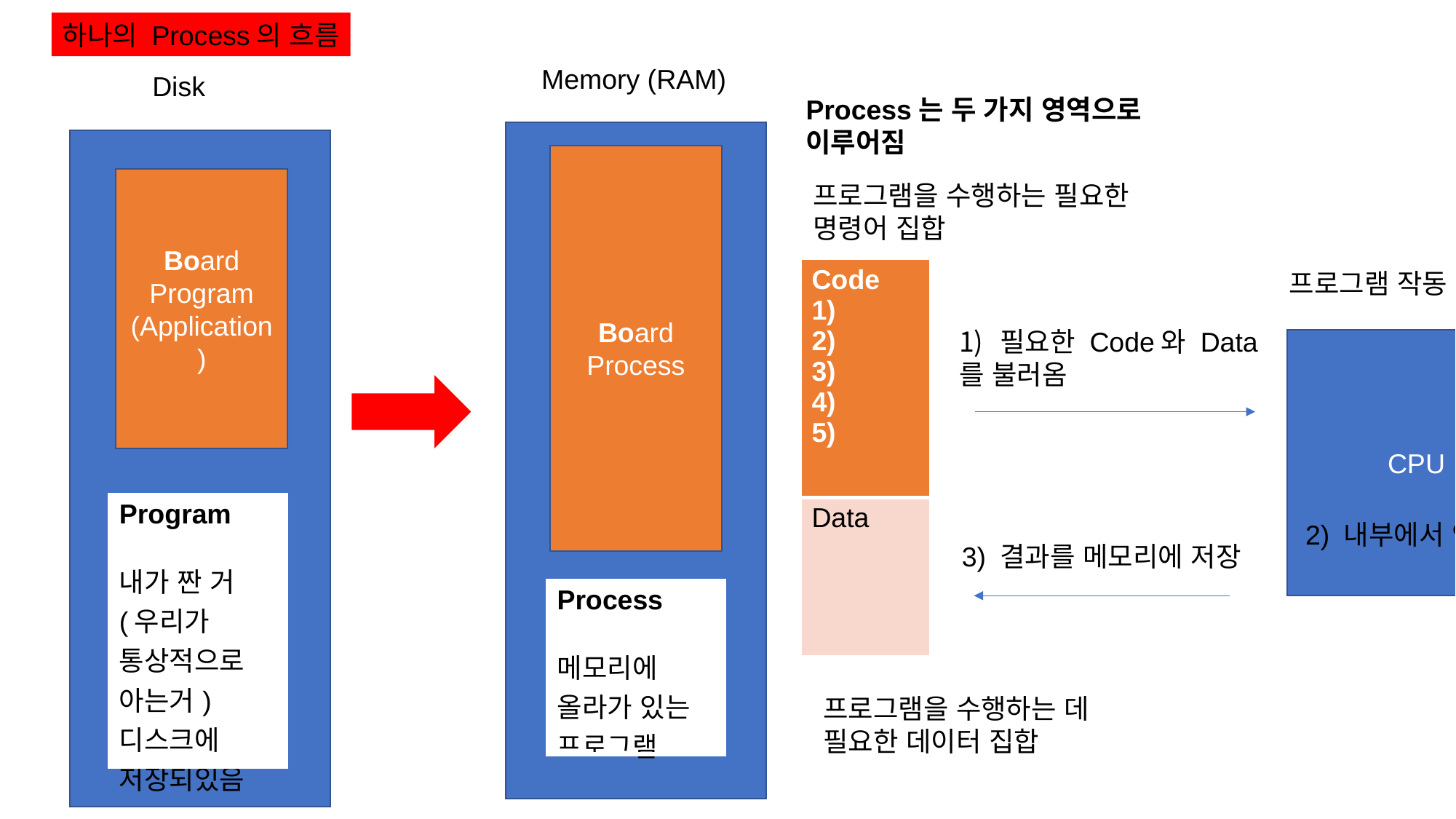

하나의 Process의 흐름
Memory (RAM)
Disk
Process는 두 가지 영역으로
이루어짐

Board
Process
Board
Program
(Application)
프로그램을 수행하는 필요한
명령어 집합
| Code 1) 2) 3) 4) 5) |
| --- |
| Data |
프로그램 작동 방식
필요한 Code와 Data
를 불러옴
CPU

| Program 내가 짠 거 (우리가 통상적으로 아는거) 디스크에 저장되있음 |
| --- |
2) 내부에서 연산함
3) 결과를 메모리에 저장
| Process 메모리에 올라가 있는 프로그램 |
| --- |
프로그램을 수행하는 데
필요한 데이터 집합